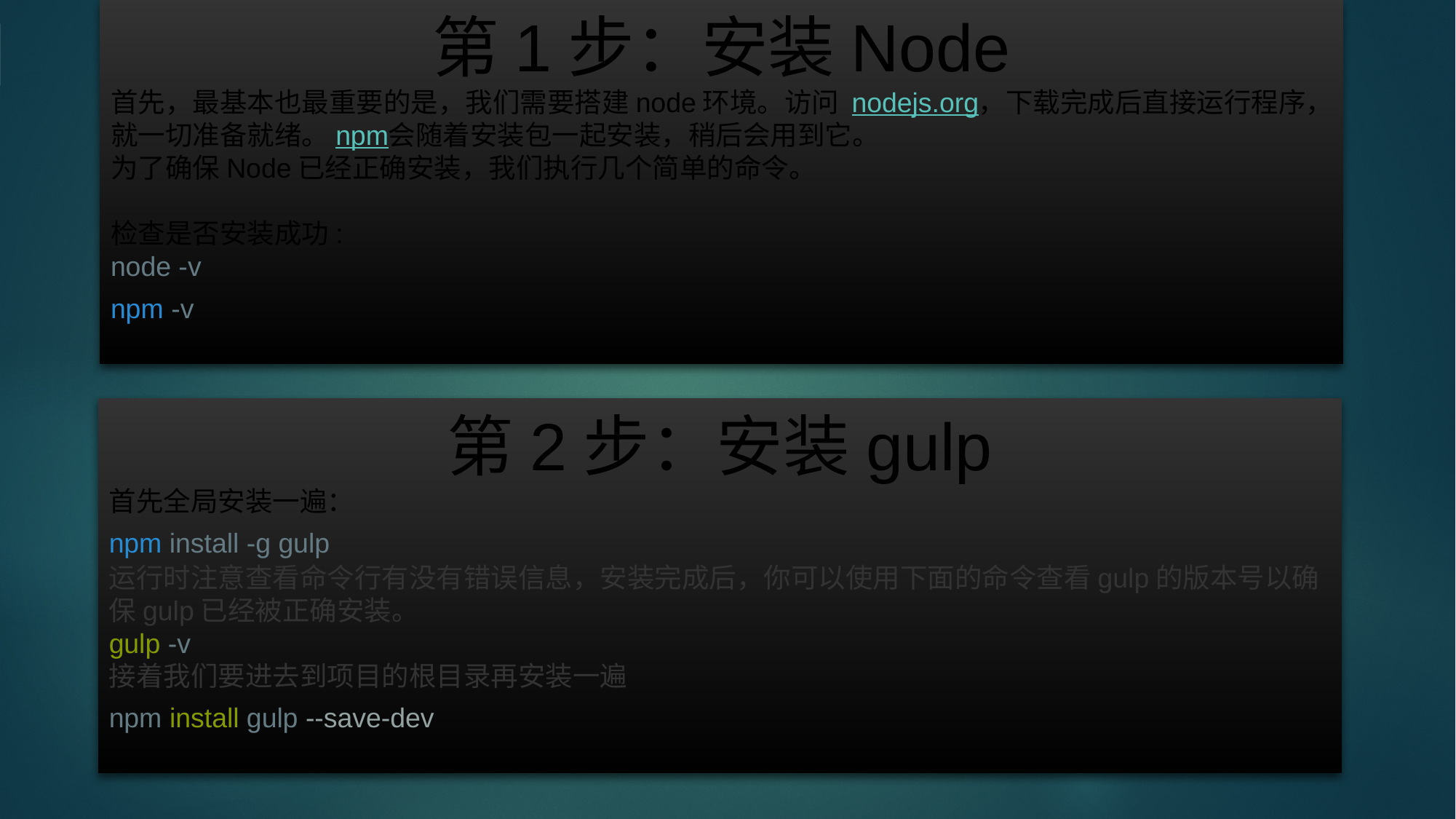

第1步：安装Node
首先，最基本也最重要的是，我们需要搭建node环境。访问 nodejs.org，下载完成后直接运行程序，就一切准备就绪。npm会随着安装包一起安装，稍后会用到它。
为了确保Node已经正确安装，我们执行几个简单的命令。

检查是否安装成功:
node -v
npm -v

第2步：安装gulp
首先全局安装一遍：
npm install -g gulp
运行时注意查看命令行有没有错误信息，安装完成后，你可以使用下面的命令查看gulp的版本号以确保gulp已经被正确安装。
gulp -v
接着我们要进去到项目的根目录再安装一遍
npm install gulp --save-dev